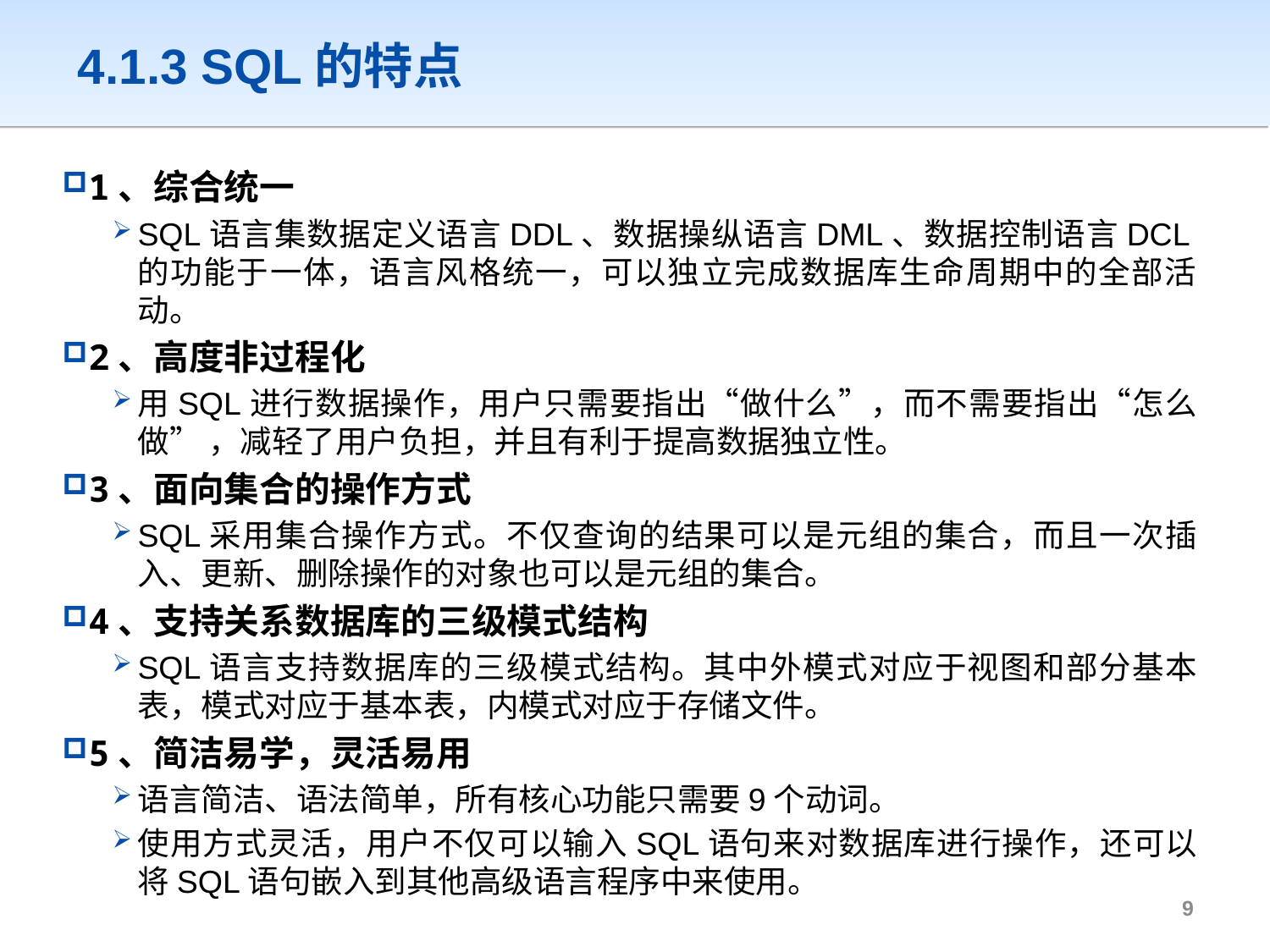

# 4.1.3 SQL的特点
1、综合统一
SQL语言集数据定义语言DDL、数据操纵语言DML、数据控制语言DCL的功能于一体，语言风格统一，可以独立完成数据库生命周期中的全部活动。
2、高度非过程化
用SQL进行数据操作，用户只需要指出“做什么”，而不需要指出“怎么做” ，减轻了用户负担，并且有利于提高数据独立性。
3、面向集合的操作方式
SQL采用集合操作方式。不仅查询的结果可以是元组的集合，而且一次插入、更新、删除操作的对象也可以是元组的集合。
4、支持关系数据库的三级模式结构
SQL语言支持数据库的三级模式结构。其中外模式对应于视图和部分基本表，模式对应于基本表，内模式对应于存储文件。
5、简洁易学，灵活易用
语言简洁、语法简单，所有核心功能只需要9个动词。
使用方式灵活，用户不仅可以输入SQL语句来对数据库进行操作，还可以将SQL语句嵌入到其他高级语言程序中来使用。

9